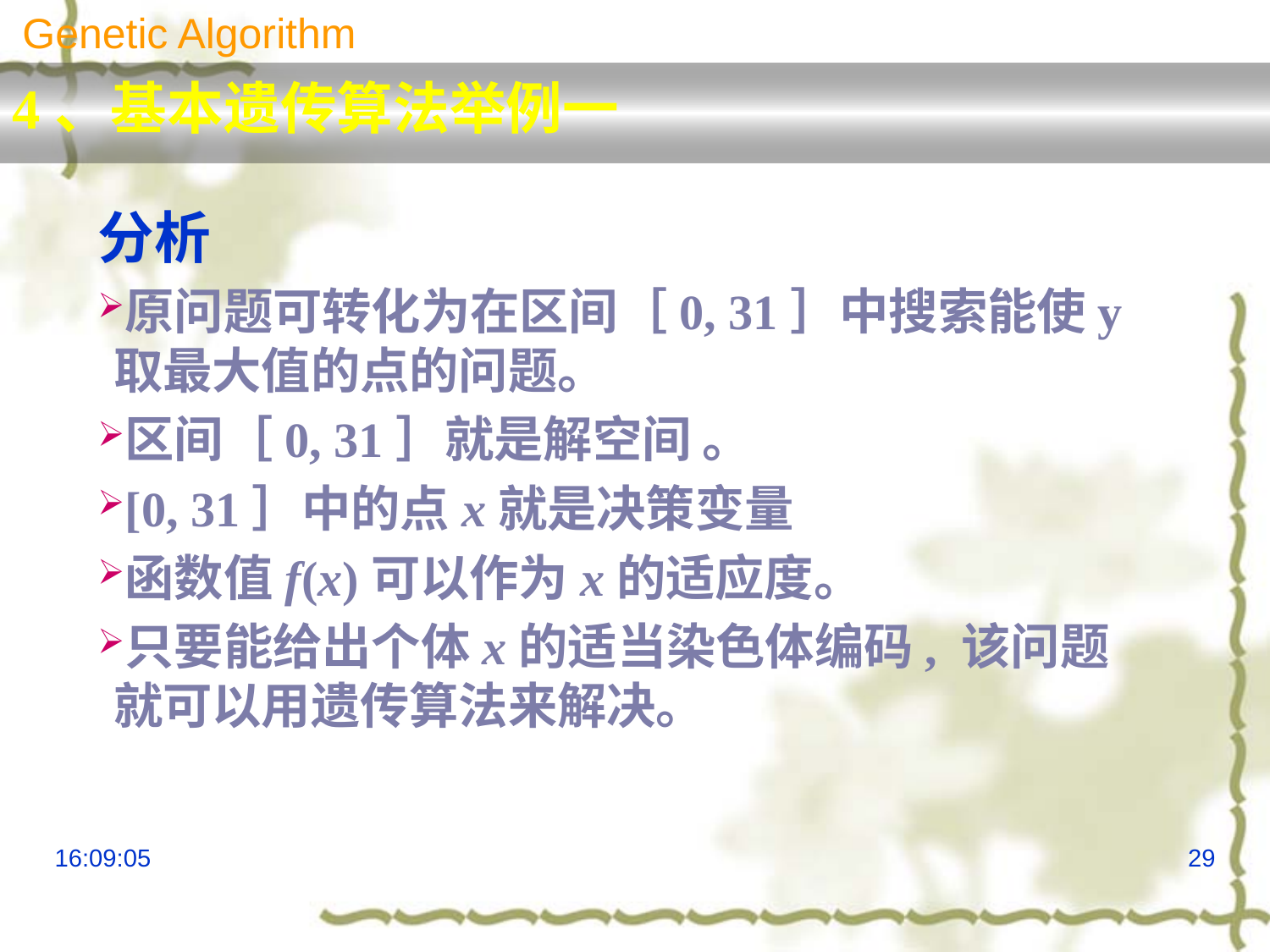

Genetic Algorithm
4、基本遗传算法举例一
分析
原问题可转化为在区间［0, 31］中搜索能使y取最大值的点的问题。
区间［0, 31］就是解空间 。
[0, 31］中的点x就是决策变量
函数值f(x)可以作为x的适应度。
只要能给出个体x的适当染色体编码, 该问题就可以用遗传算法来解决。
16:09:05
29